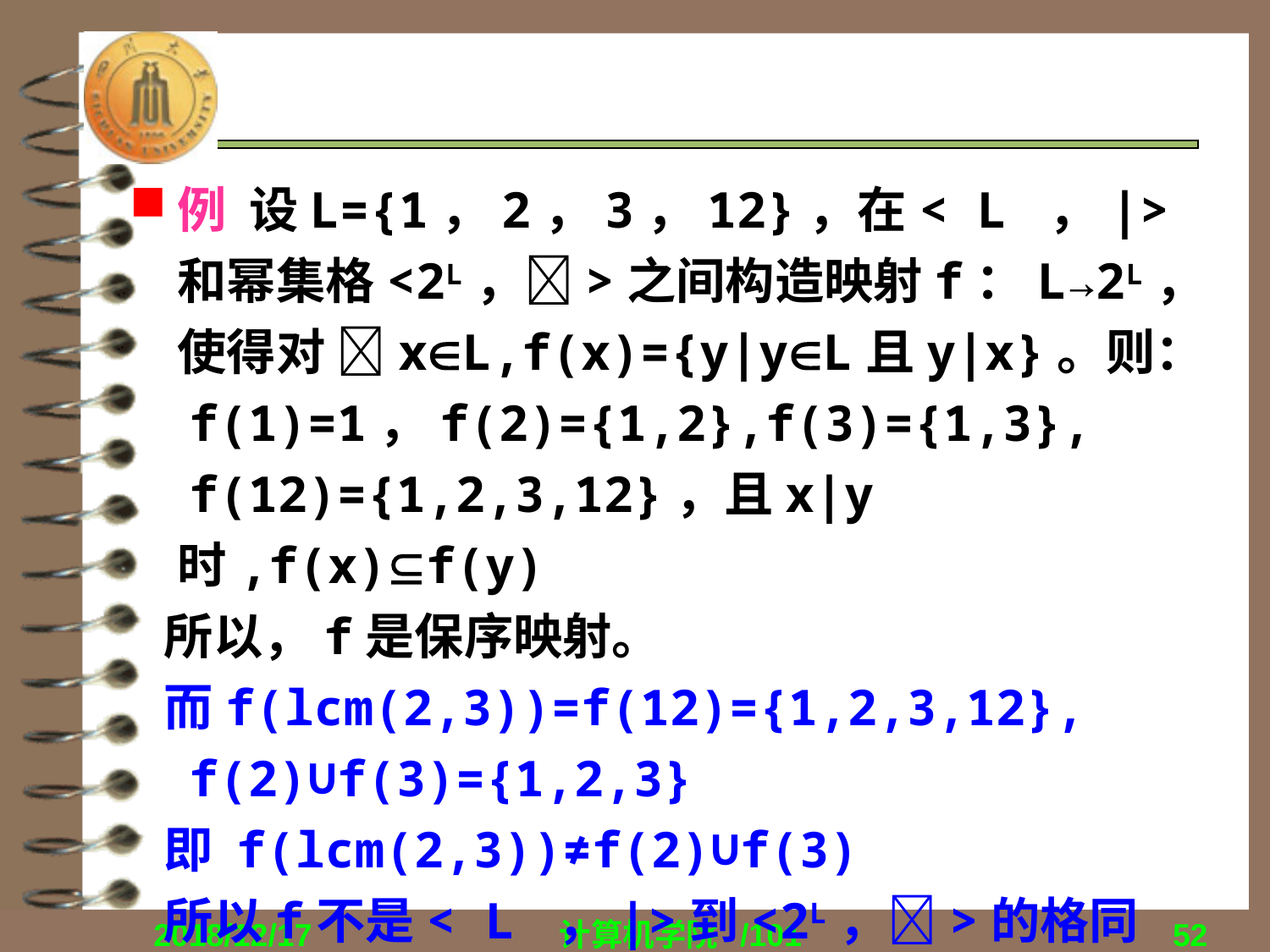

#
例  设L={1，2，3，12}，在< L ，|>和幂集格<2L，⊆>之间构造映射f：L→2L，使得对 ∀x∈L,f(x)={y|y∈L且y|x}。则：
  f(1)=1，f(2)={1,2},f(3)={1,3},
  f(12)={1,2,3,12}，且x|y时,f(x)⊆f(y)
  所以，f是保序映射。
  而f(lcm(2,3))=f(12)={1,2,3,12},
  f(2)∪f(3)={1,2,3}
  即 f(lcm(2,3))≠f(2)∪f(3)
  所以f不是< L ，|>到<2L，⊆>的格同态。
2018/12/17
计算机学院  /101
52